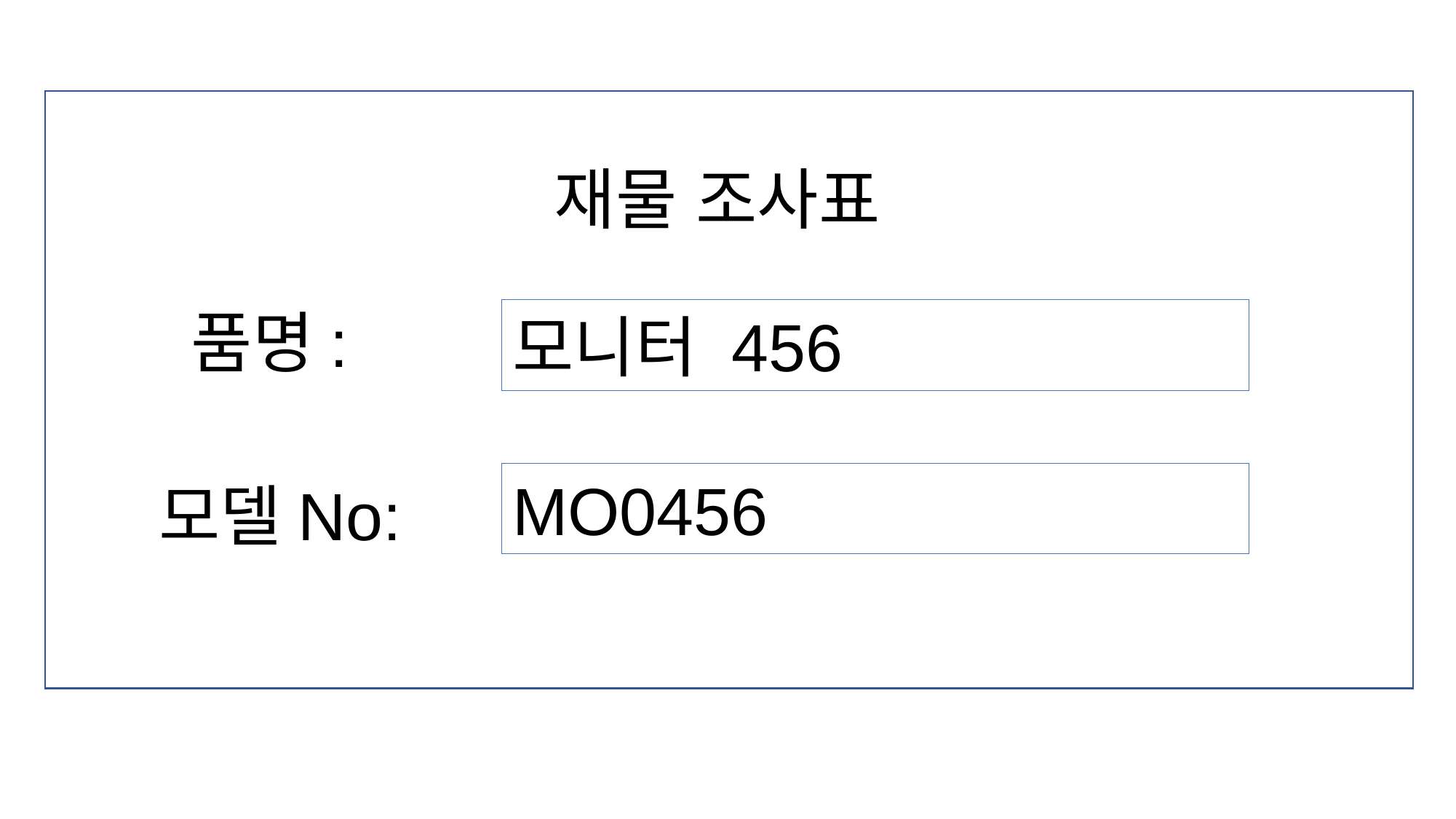

재물 조사표
품명:
모니터 456
MO0456
모델No: